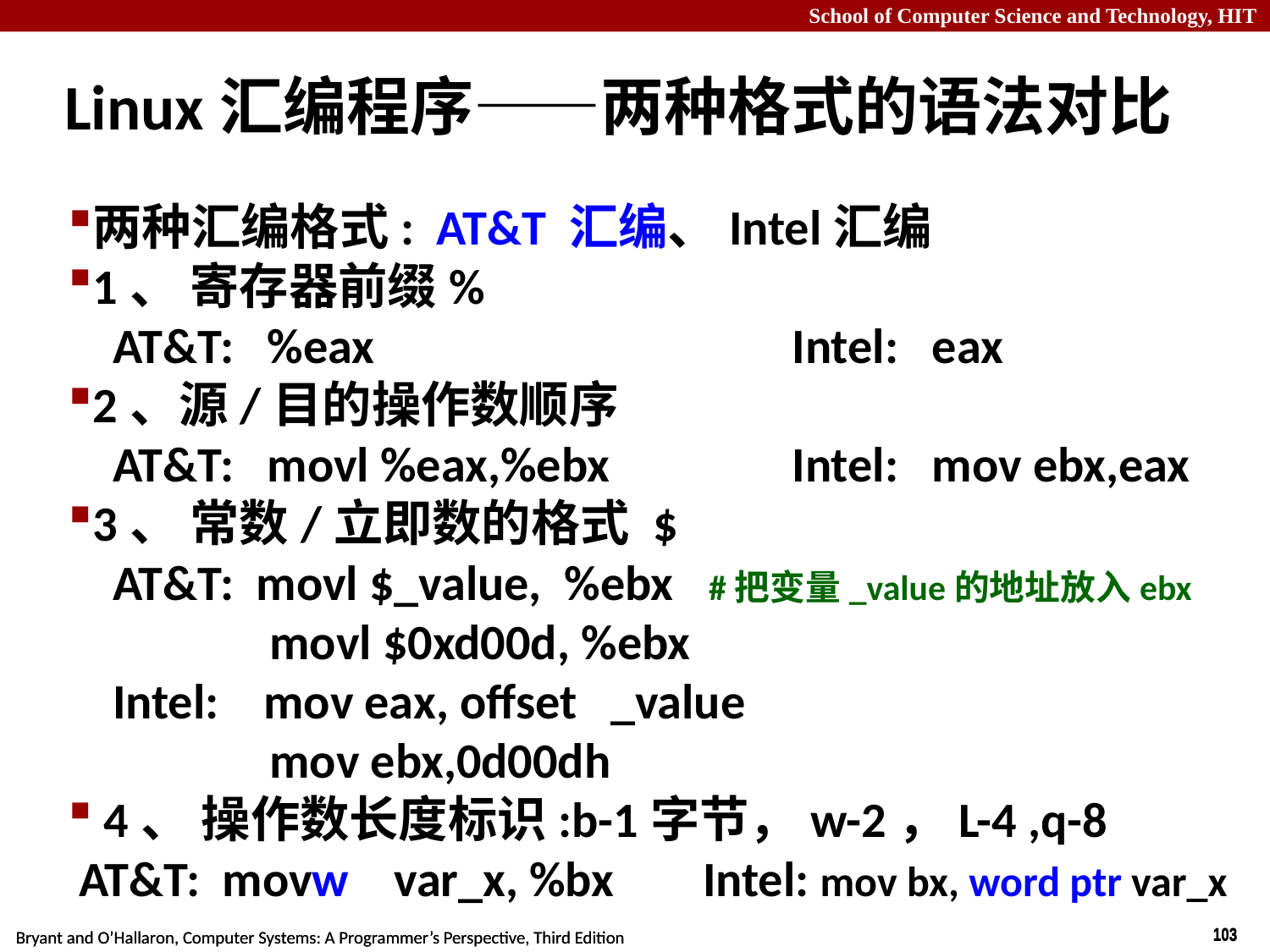

# Linux汇编程序——两种格式的语法对比
两种汇编格式:  AT&T 汇编、Intel汇编
1、 寄存器前缀%
    AT&T:   %eax                     	        Intel:   eax
2、源/目的操作数顺序
    AT&T:   movl %eax,%ebx 	        Intel:   mov ebx,eax
3、 常数/立即数的格式 $
    AT&T:  movl $_value,  %ebx    #把变量_value的地址放入ebx
                  movl $0xd00d, %ebx
    Intel:    mov eax, offset   _value
                  mov ebx,0d00dh
 4、 操作数长度标识:b-1字节，w-2，L-4 ,q-8
 AT&T:  movw    var_x, %bx 	Intel: mov bx, word ptr var_x